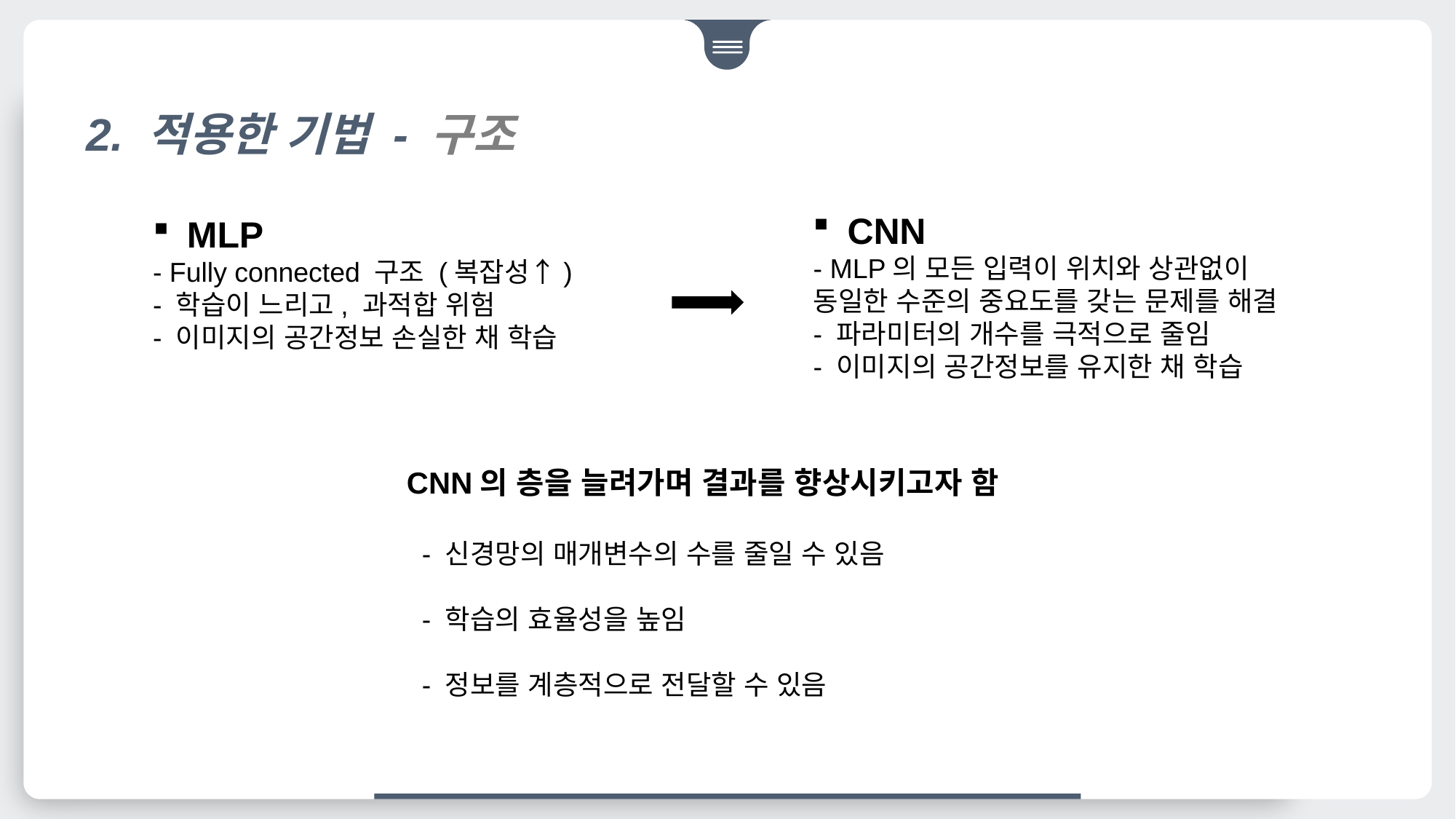

2. 적용한 기법 - 구조
CNN
- MLP의 모든 입력이 위치와 상관없이
동일한 수준의 중요도를 갖는 문제를 해결
- 파라미터의 개수를 극적으로 줄임
- 이미지의 공간정보를 유지한 채 학습
MLP
- Fully connected 구조 (복잡성↑)
- 학습이 느리고, 과적합 위험
- 이미지의 공간정보 손실한 채 학습

B

CNN의 층을 늘려가며 결과를 향상시키고자 함

  - 신경망의 매개변수의 수를 줄일 수 있음

  - 학습의 효율성을 높임

  - 정보를 계층적으로 전달할 수 있음